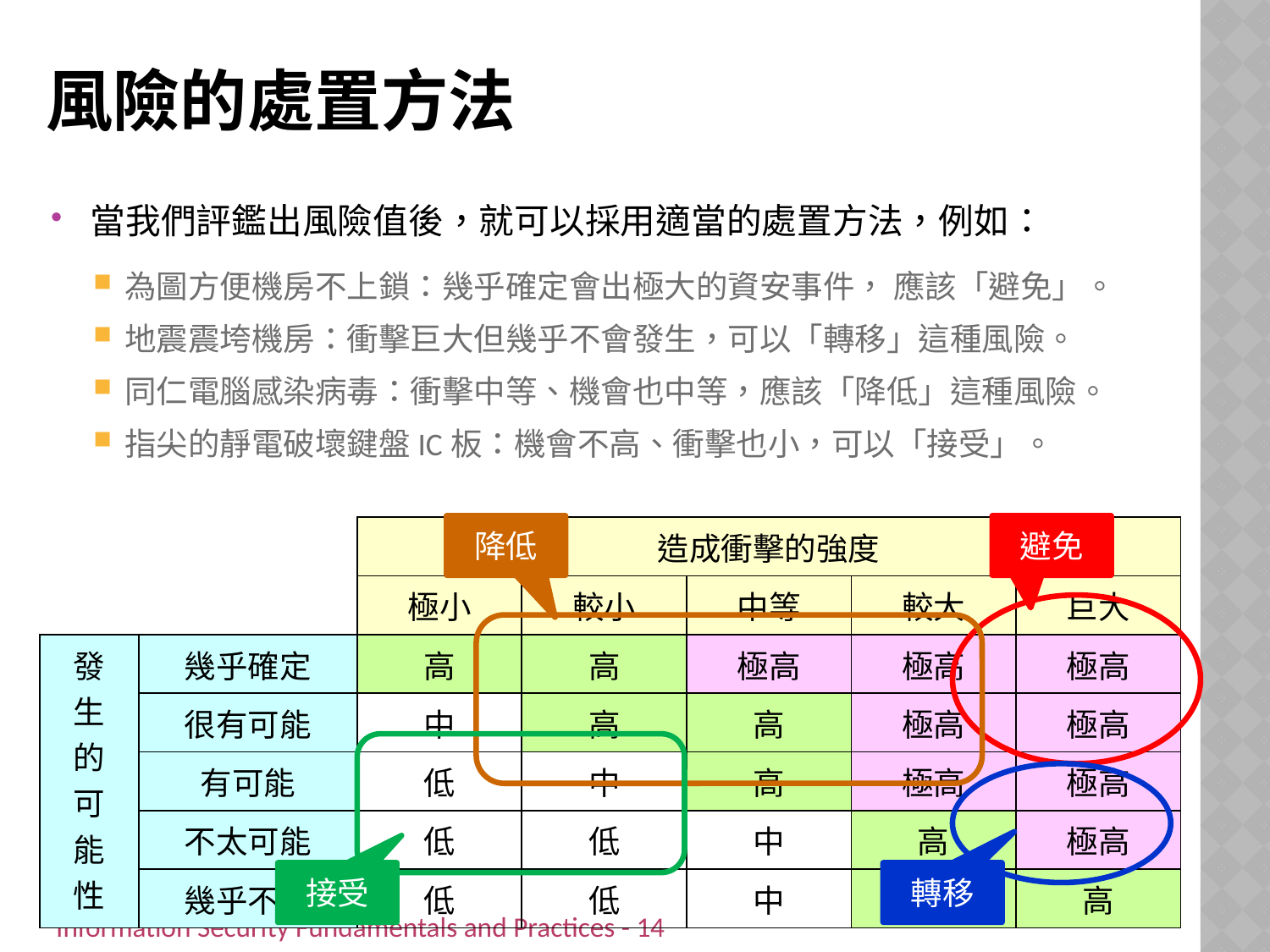

# 風險的處置方法
當我們評鑑出風險值後，就可以採用適當的處置方法，例如：
為圖方便機房不上鎖：幾乎確定會出極大的資安事件， 應該「避免」。
地震震垮機房：衝擊巨大但幾乎不會發生，可以「轉移」這種風險。
同仁電腦感染病毒：衝擊中等、機會也中等，應該「降低」這種風險。
指尖的靜電破壞鍵盤IC板：機會不高、衝擊也小，可以「接受」。
降低
避免
|  |  | 造成衝擊的強度 |  |  |  |  |
| --- | --- | --- | --- | --- | --- | --- |
|  |  | 極小 | 較小 | 中等 | 較大 | 巨大 |
| 發 生 的 可 能 性 | 幾乎確定 | 高 | 高 | 極高 | 極高 | 極高 |
|  | 很有可能 | 中 | 高 | 高 | 極高 | 極高 |
|  | 有可能 | 低 | 中 | 高 | 極高 | 極高 |
|  | 不太可能 | 低 | 低 | 中 | 高 | 極高 |
|  | 幾乎不會 | 低 | 低 | 中 | 高 | 高 |

接受
轉移